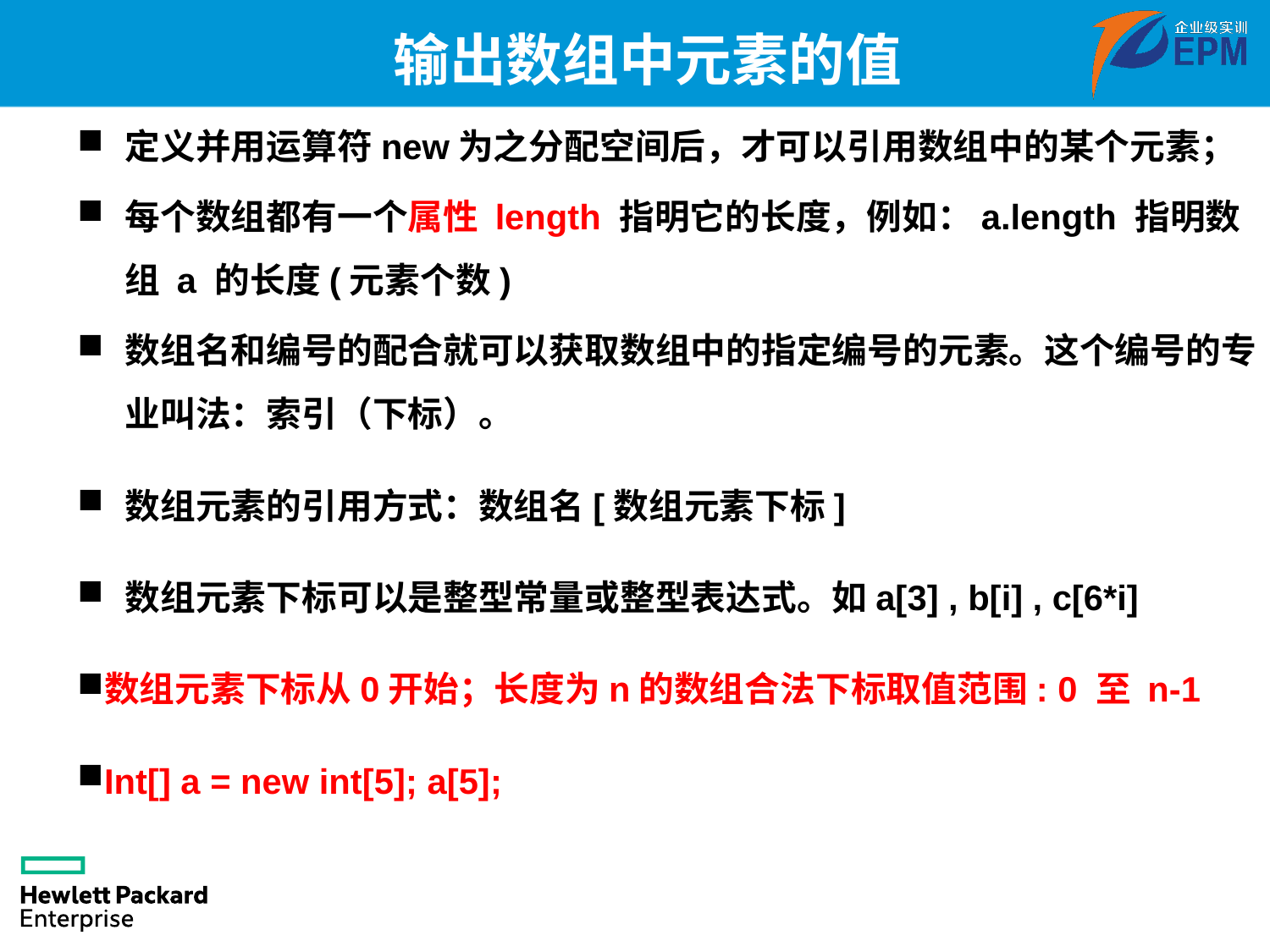

# 输出数组中元素的值
定义并用运算符new为之分配空间后，才可以引用数组中的某个元素；
每个数组都有一个属性 length 指明它的长度，例如：a.length 指明数组 a 的长度(元素个数)
数组名和编号的配合就可以获取数组中的指定编号的元素。这个编号的专业叫法：索引（下标）。
数组元素的引用方式：数组名[数组元素下标]
数组元素下标可以是整型常量或整型表达式。如a[3] , b[i] , c[6*i]
数组元素下标从0开始；长度为n的数组合法下标取值范围: 0 至 n-1
Int[] a = new int[5]; a[5];